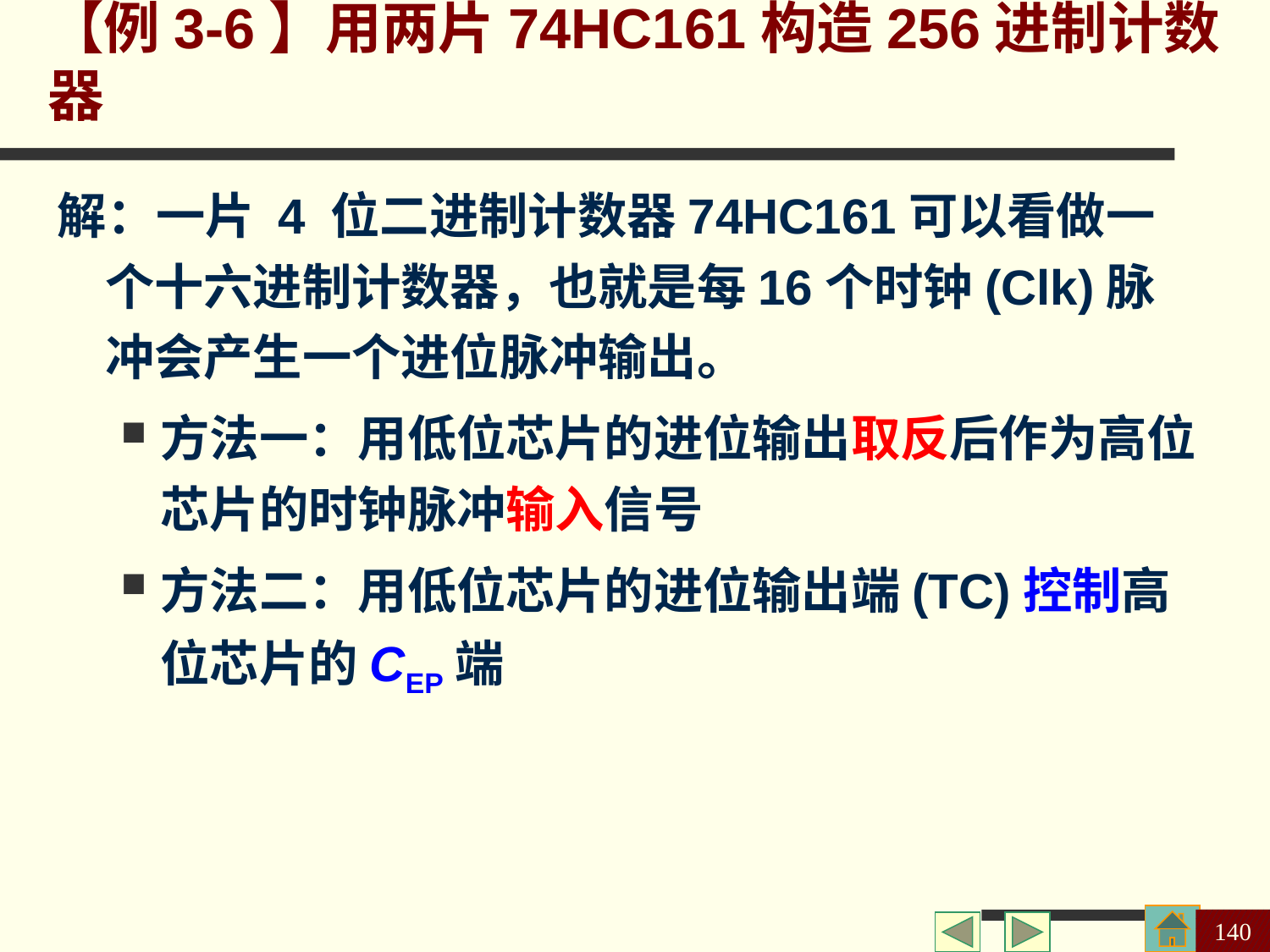

【例3-6】用两片74HC161构造256进制计数器
解：一片 4 位二进制计数器74HC161可以看做一个十六进制计数器，也就是每16个时钟(Clk)脉冲会产生一个进位脉冲输出。
方法一：用低位芯片的进位输出取反后作为高位芯片的时钟脉冲输入信号
方法二：用低位芯片的进位输出端(TC)控制高位芯片的CEP端
140